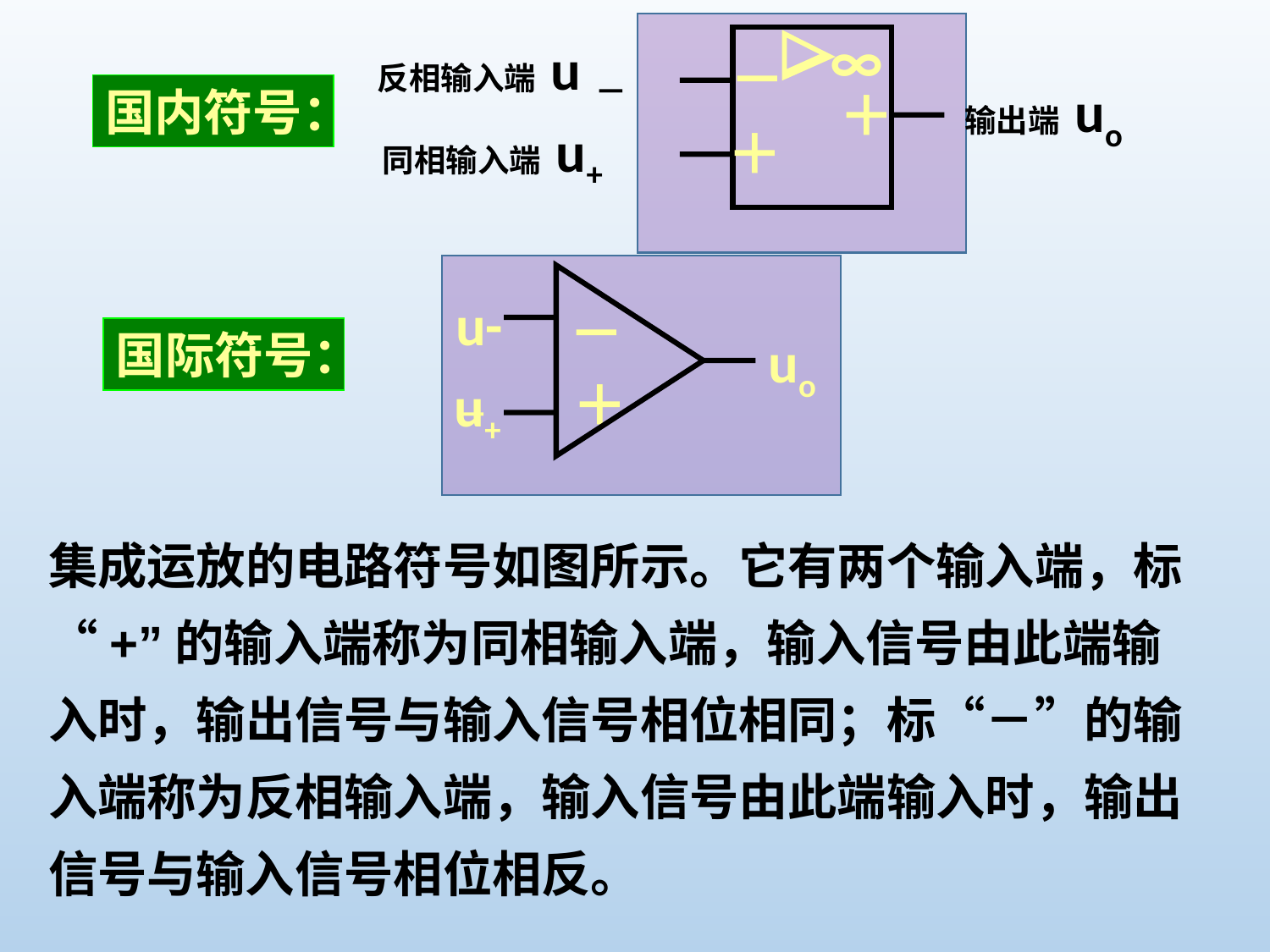

∇
∞

－
＋

＋

反相输入端 u－
输出端 uo
同相输入端 u+
国内符号：
u-－

－

uo

＋
u+

国际符号：

集成运放的电路符号如图所示。它有两个输入端，标“+”的输入端称为同相输入端，输入信号由此端输入时，输出信号与输入信号相位相同；标“－”的输入端称为反相输入端，输入信号由此端输入时，输出信号与输入信号相位相反。